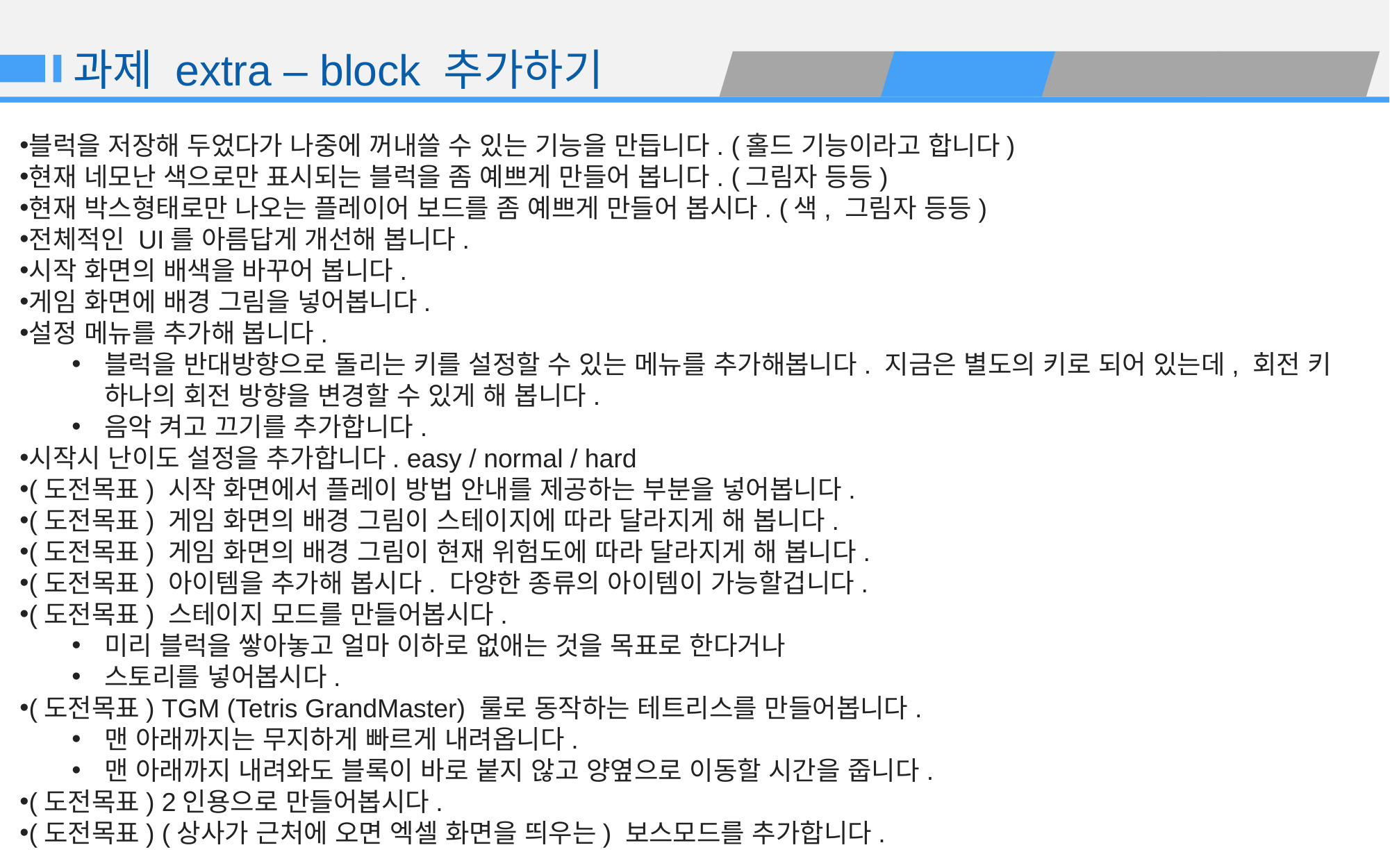

과제 extra – block 추가하기

블럭을 저장해 두었다가 나중에 꺼내쓸 수 있는 기능을 만듭니다. (홀드 기능이라고 합니다)
현재 네모난 색으로만 표시되는 블럭을 좀 예쁘게 만들어 봅니다. (그림자 등등)
현재 박스형태로만 나오는 플레이어 보드를 좀 예쁘게 만들어 봅시다. (색, 그림자 등등)
전체적인 UI를 아름답게 개선해 봅니다.
시작 화면의 배색을 바꾸어 봅니다.
게임 화면에 배경 그림을 넣어봅니다.
설정 메뉴를 추가해 봅니다.
블럭을 반대방향으로 돌리는 키를 설정할 수 있는 메뉴를 추가해봅니다. 지금은 별도의 키로 되어 있는데, 회전 키 하나의 회전 방향을 변경할 수 있게 해 봅니다.
음악 켜고 끄기를 추가합니다.
시작시 난이도 설정을 추가합니다. easy / normal / hard
(도전목표) 시작 화면에서 플레이 방법 안내를 제공하는 부분을 넣어봅니다.
(도전목표) 게임 화면의 배경 그림이 스테이지에 따라 달라지게 해 봅니다.
(도전목표) 게임 화면의 배경 그림이 현재 위험도에 따라 달라지게 해 봅니다.
(도전목표) 아이템을 추가해 봅시다. 다양한 종류의 아이템이 가능할겁니다.
(도전목표) 스테이지 모드를 만들어봅시다.
미리 블럭을 쌓아놓고 얼마 이하로 없애는 것을 목표로 한다거나
스토리를 넣어봅시다.
(도전목표) TGM (Tetris GrandMaster) 룰로 동작하는 테트리스를 만들어봅니다.
맨 아래까지는 무지하게 빠르게 내려옵니다.
맨 아래까지 내려와도 블록이 바로 붙지 않고 양옆으로 이동할 시간을 줍니다.
(도전목표) 2인용으로 만들어봅시다.
(도전목표) (상사가 근처에 오면 엑셀 화면을 띄우는) 보스모드를 추가합니다.